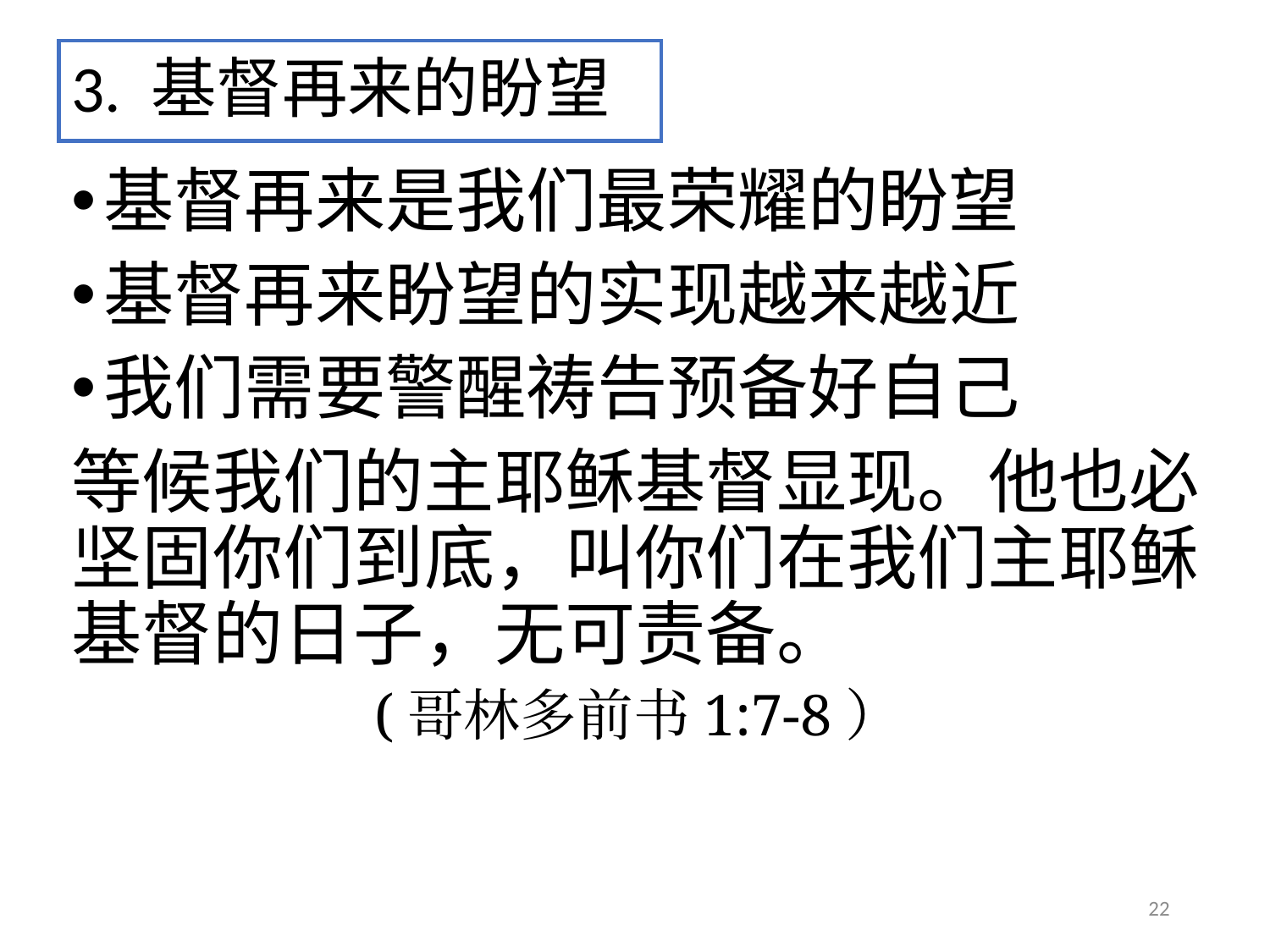

# 3. 基督再来的盼望
基督再来是我们最荣耀的盼望
基督再来盼望的实现越来越近
我们需要警醒祷告预备好自己
等候我们的主耶稣基督显现。他也必坚固你们到底，叫你们在我们主耶稣基督的日子，无可责备。
                  (哥林多前书1:7-8）
22